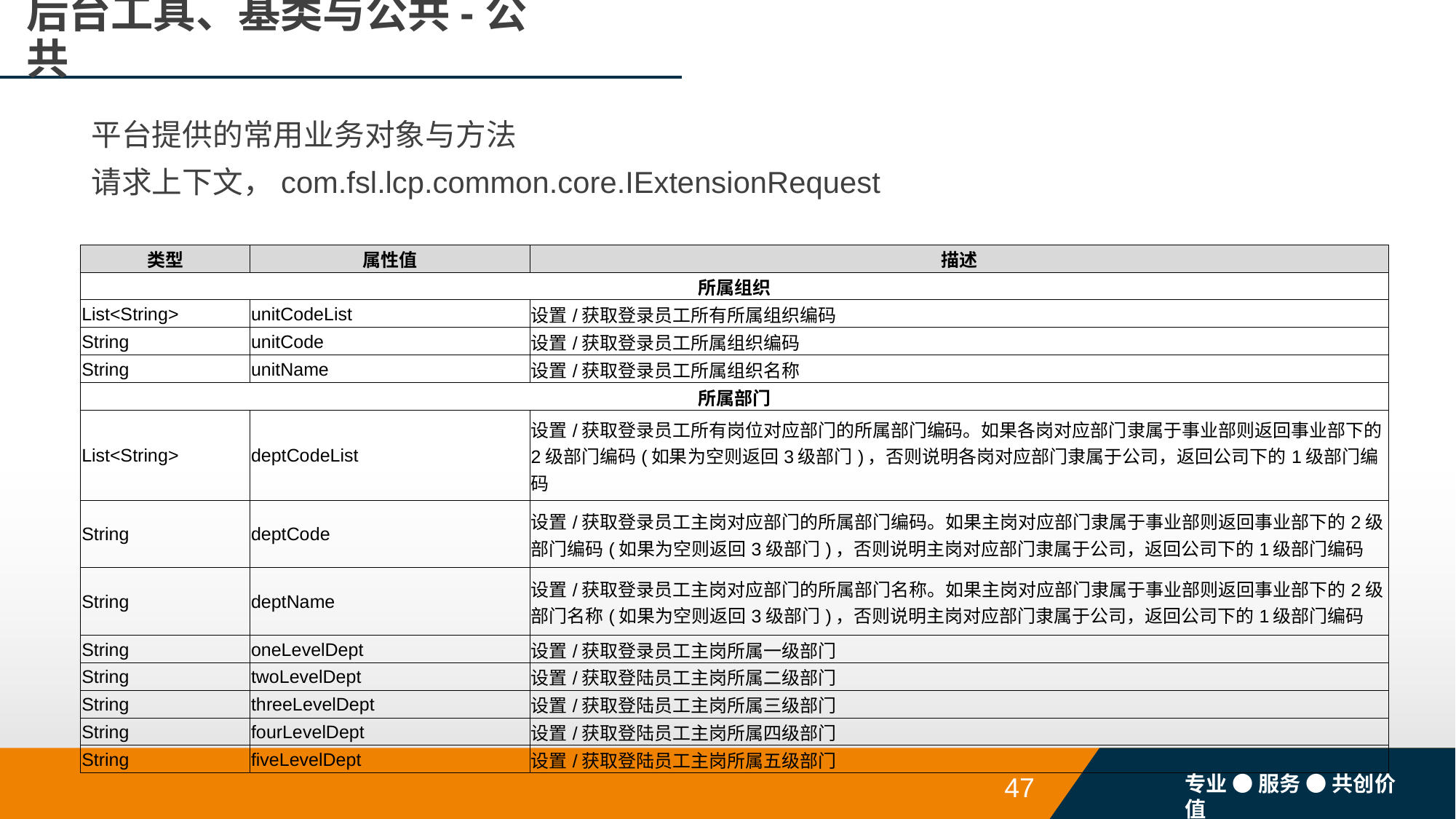

# 后台工具、基类与公共-公共
平台提供的常用业务对象与方法
请求上下文，com.fsl.lcp.common.core.IExtensionRequest
| 类型 | 属性值 | 描述 |
| --- | --- | --- |
| 所属组织 |  |  |
| List<String> | unitCodeList | 设置/获取登录员工所有所属组织编码 |
| String | unitCode | 设置/获取登录员工所属组织编码 |
| String | unitName | 设置/获取登录员工所属组织名称 |
| 所属部门 |  |  |
| List<String> | deptCodeList | 设置/获取登录员工所有岗位对应部门的所属部门编码。如果各岗对应部门隶属于事业部则返回事业部下的2级部门编码(如果为空则返回3级部门)，否则说明各岗对应部门隶属于公司，返回公司下的1级部门编码 |
| String | deptCode | 设置/获取登录员工主岗对应部门的所属部门编码。如果主岗对应部门隶属于事业部则返回事业部下的2级部门编码(如果为空则返回3级部门)，否则说明主岗对应部门隶属于公司，返回公司下的1级部门编码 |
| String | deptName | 设置/获取登录员工主岗对应部门的所属部门名称。如果主岗对应部门隶属于事业部则返回事业部下的2级部门名称(如果为空则返回3级部门)，否则说明主岗对应部门隶属于公司，返回公司下的1级部门编码 |
| String | oneLevelDept | 设置/获取登录员工主岗所属一级部门 |
| String | twoLevelDept | 设置/获取登陆员工主岗所属二级部门 |
| String | threeLevelDept | 设置/获取登陆员工主岗所属三级部门 |
| String | fourLevelDept | 设置/获取登陆员工主岗所属四级部门 |
| String | fiveLevelDept | 设置/获取登陆员工主岗所属五级部门 |